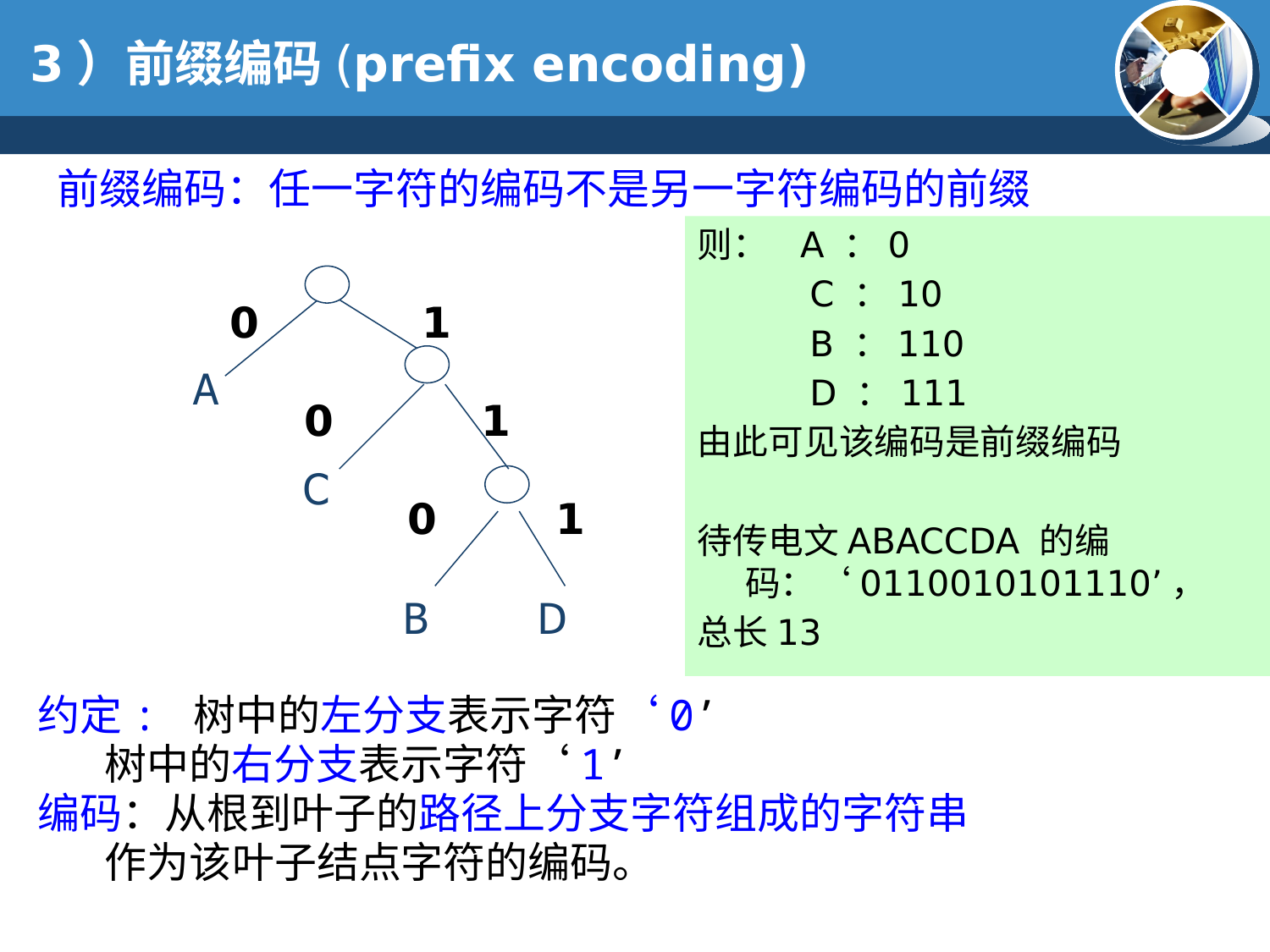

3）前缀编码(prefix encoding)
前缀编码：任一字符的编码不是另一字符编码的前缀

             0           1

                  0          1

                         0        1

约定: 树中的左分支表示字符‘0’
      树中的右分支表示字符‘1’
编码：从根到叶子的路径上分支字符组成的字符串
      作为该叶子结点字符的编码。
则：   A ：0
          C ：10
          B ：110
          D ：111
由此可见该编码是前缀编码

待传电文ABACCDA 的编码：‘0110010101110’，
总长13

A

C

B
D